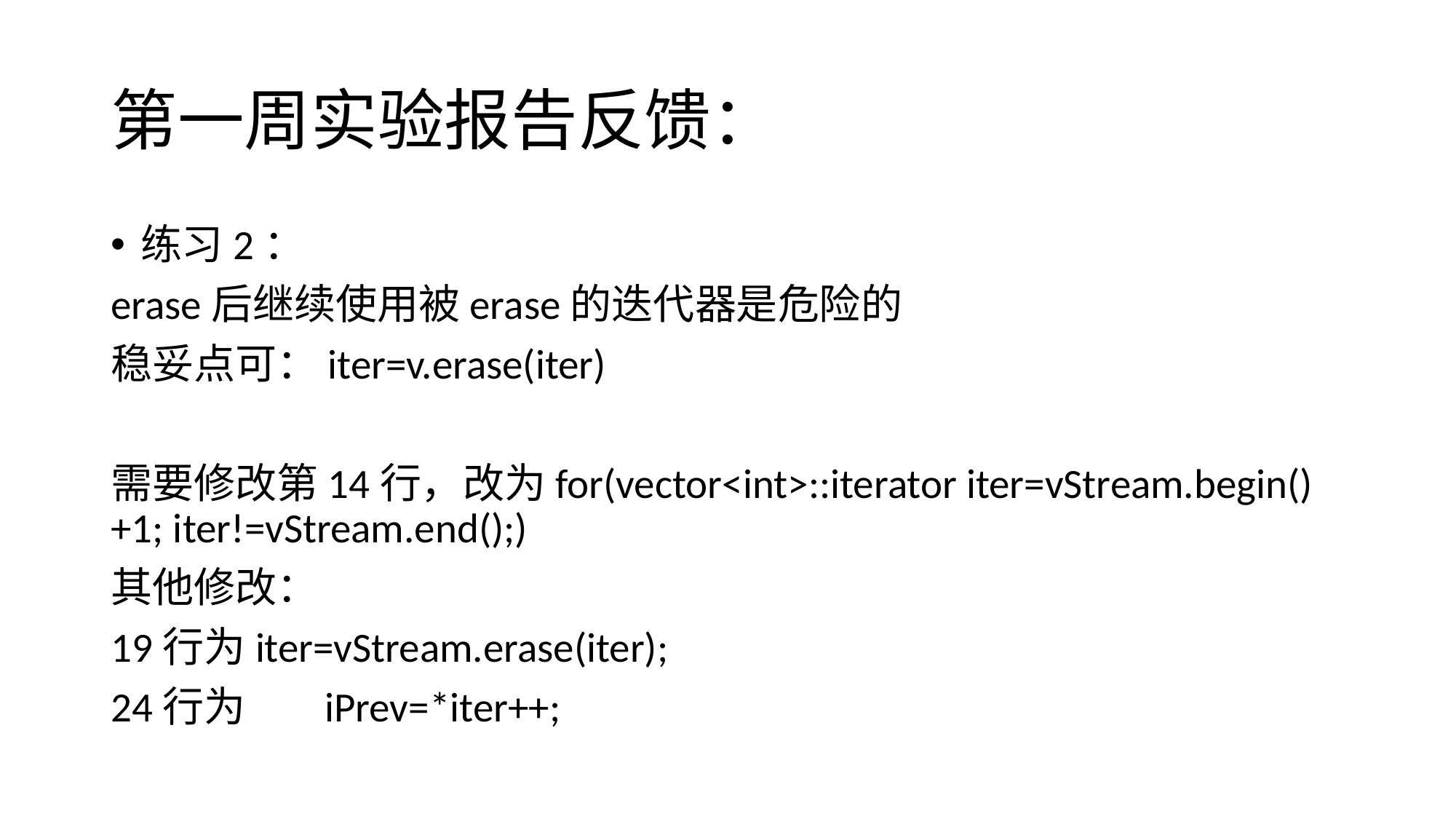

# 第一周实验报告反馈：
练习2：
erase后继续使用被erase的迭代器是危险的
稳妥点可：iter=v.erase(iter)

需要修改第14行，改为for(vector<int>::iterator iter=vStream.begin()+1; iter!=vStream.end();)
其他修改：
19行为iter=vStream.erase(iter);
24行为	iPrev=*iter++;